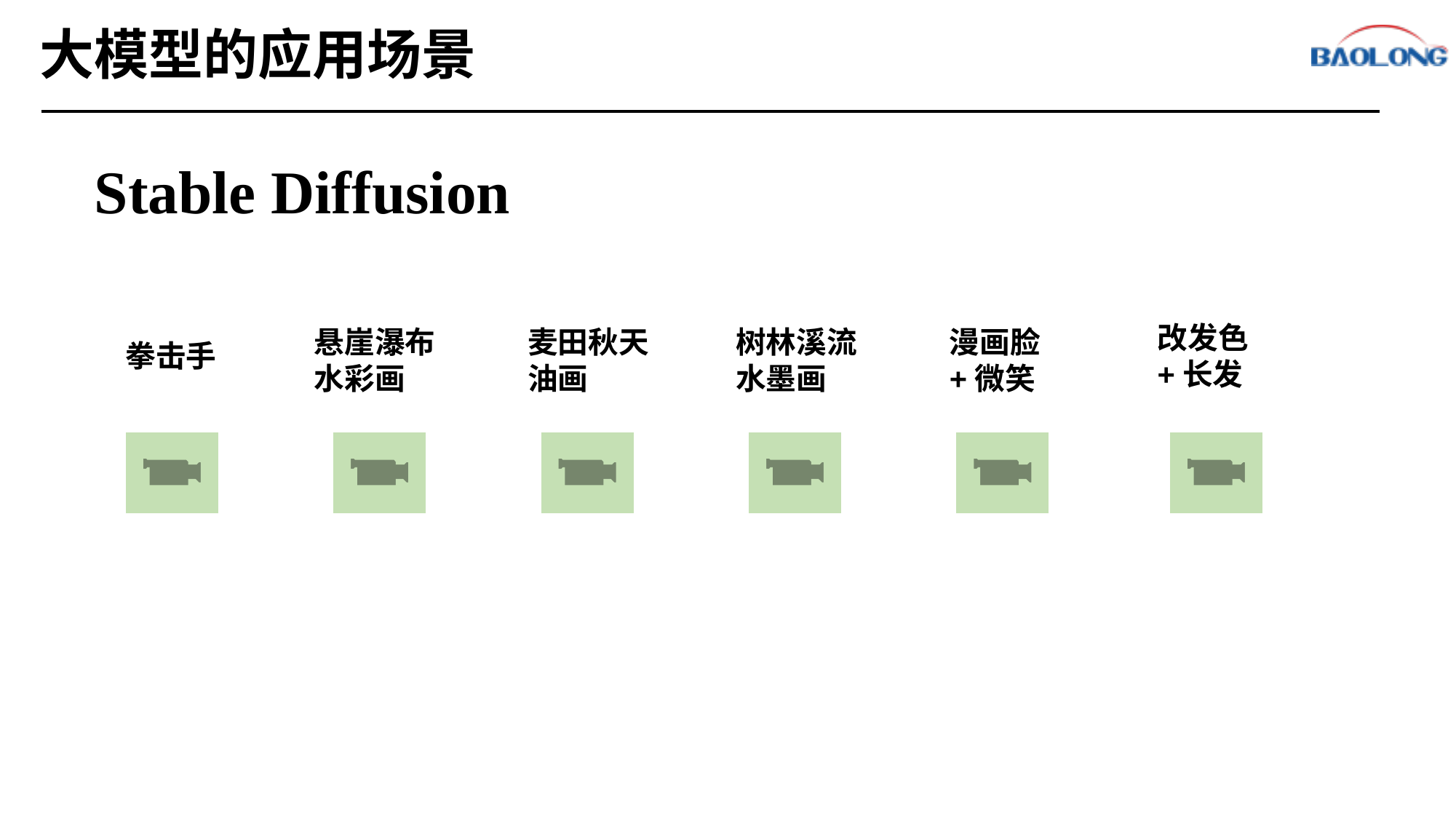

大模型的应用场景
Stable Diffusion
改发色+长发
悬崖瀑布水彩画
麦田秋天油画
树林溪流水墨画
漫画脸+微笑
拳击手